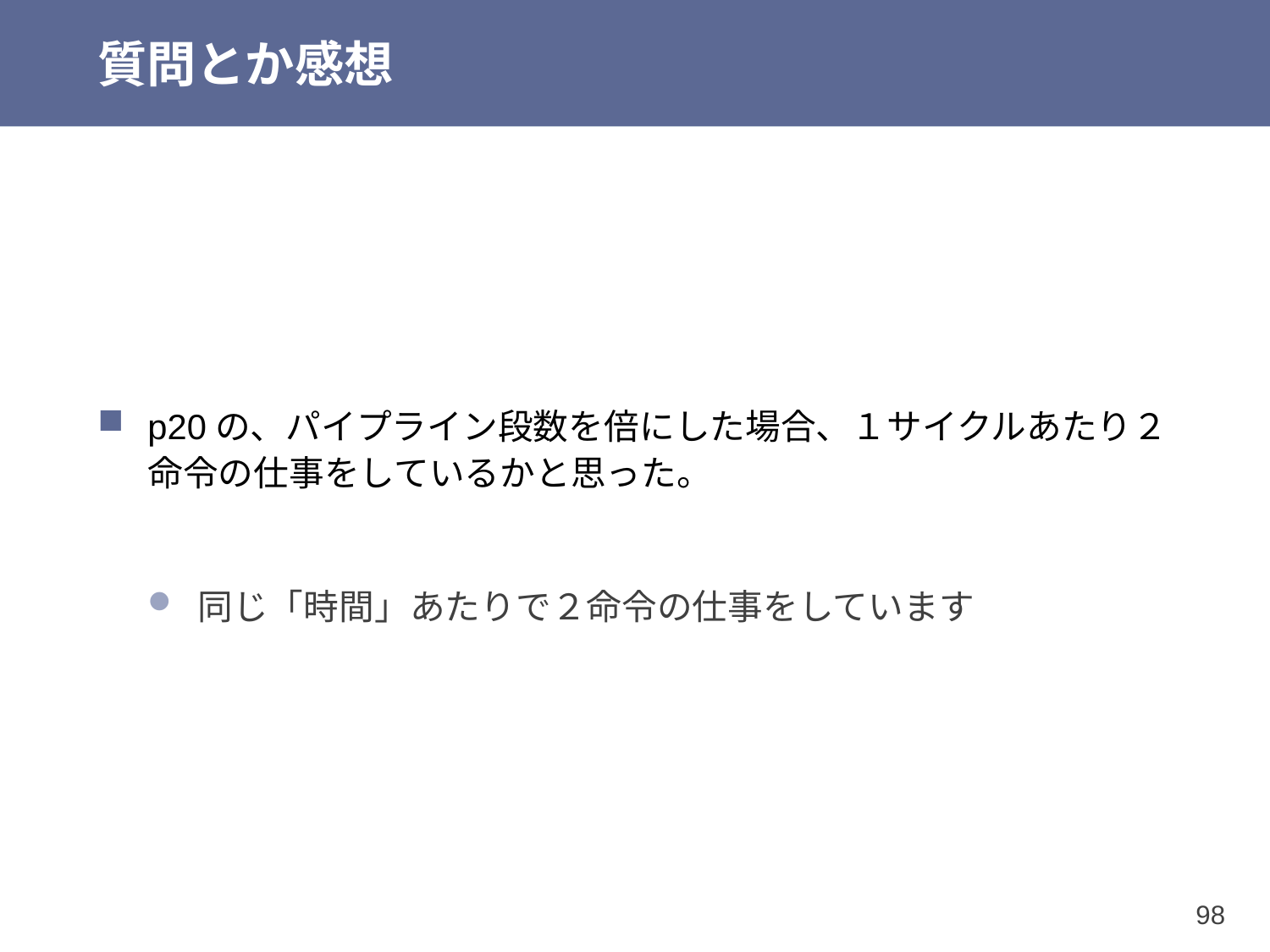

# 質問とか感想
p20の、パイプライン段数を倍にした場合、１サイクルあたり２命令の仕事をしているかと思った。

同じ「時間」あたりで２命令の仕事をしています